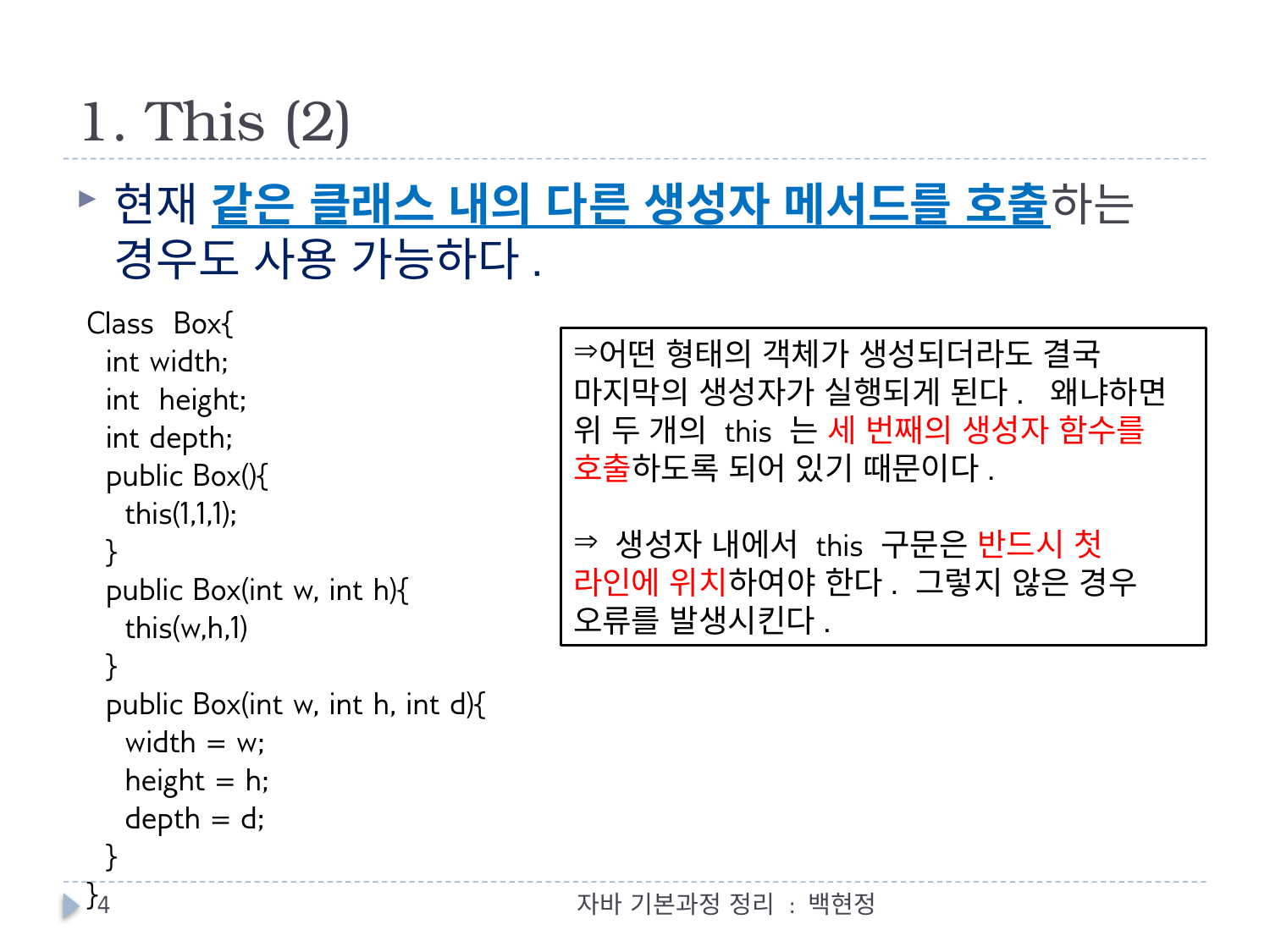

# 1. This (2)
현재 같은 클래스 내의 다른 생성자 메서드를 호출하는 경우도 사용 가능하다.
Class  Box{
  int width;
  int  height;
  int depth;
  public Box(){
    this(1,1,1);
  }
  public Box(int w, int h){
    this(w,h,1)
  }
  public Box(int w, int h, int d){
    width = w;
    height = h;
    depth = d;
  }
}
어떤 형태의 객체가 생성되더라도 결국 마지막의 생성자가 실행되게 된다.  왜냐하면 위 두 개의 this 는 세 번째의 생성자 함수를 호출하도록 되어 있기 때문이다.

 생성자 내에서 this 구문은 반드시 첫 라인에 위치하여야 한다. 그렇지 않은 경우 오류를 발생시킨다.
4
자바 기본과정 정리 : 백현정